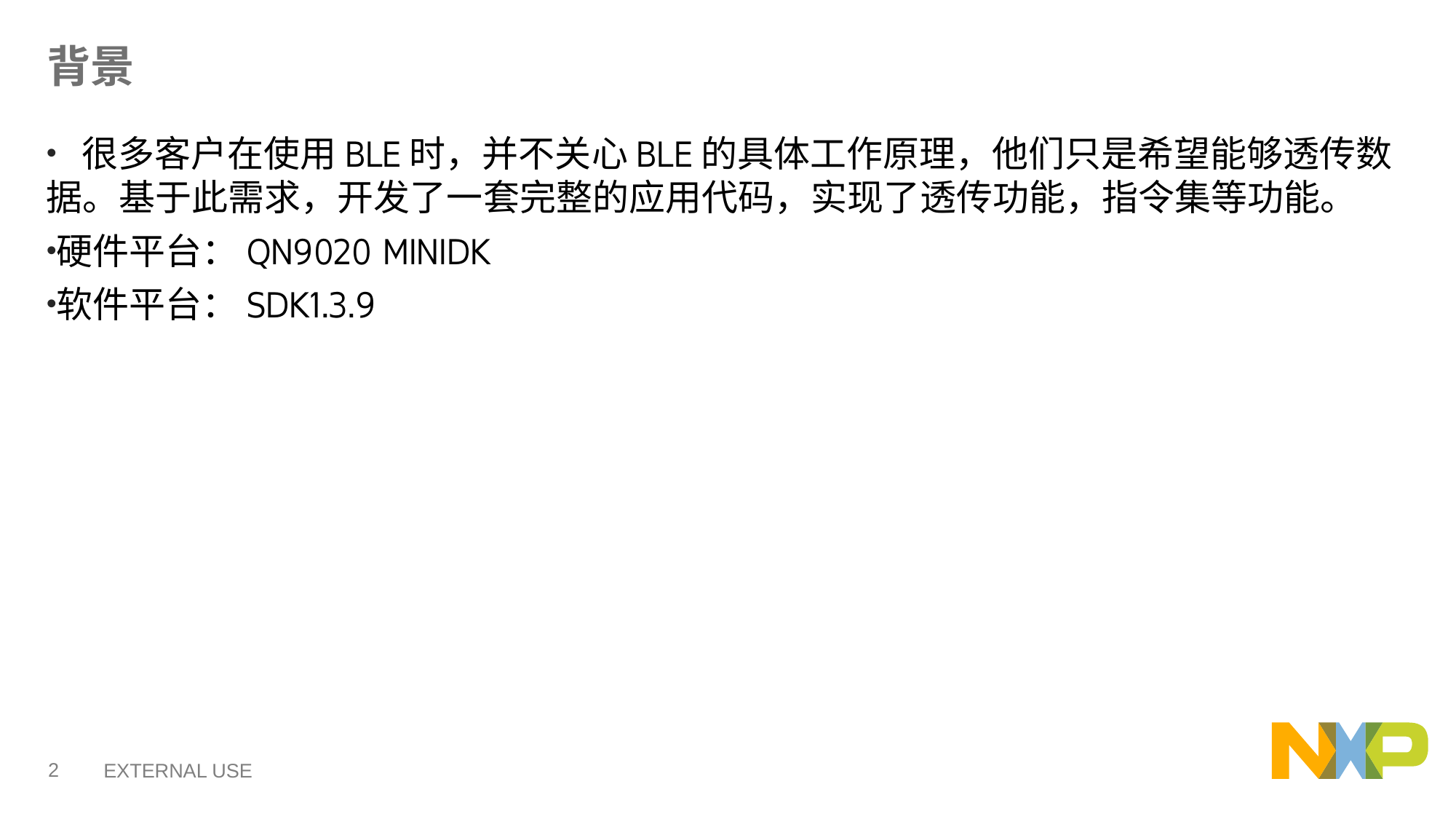

# 背景
  很多客户在使用BLE时，并不关心BLE的具体工作原理，他们只是希望能够透传数据。基于此需求，开发了一套完整的应用代码，实现了透传功能，指令集等功能。
硬件平台：QN9020 MINIDK
软件平台：SDK1.3.9